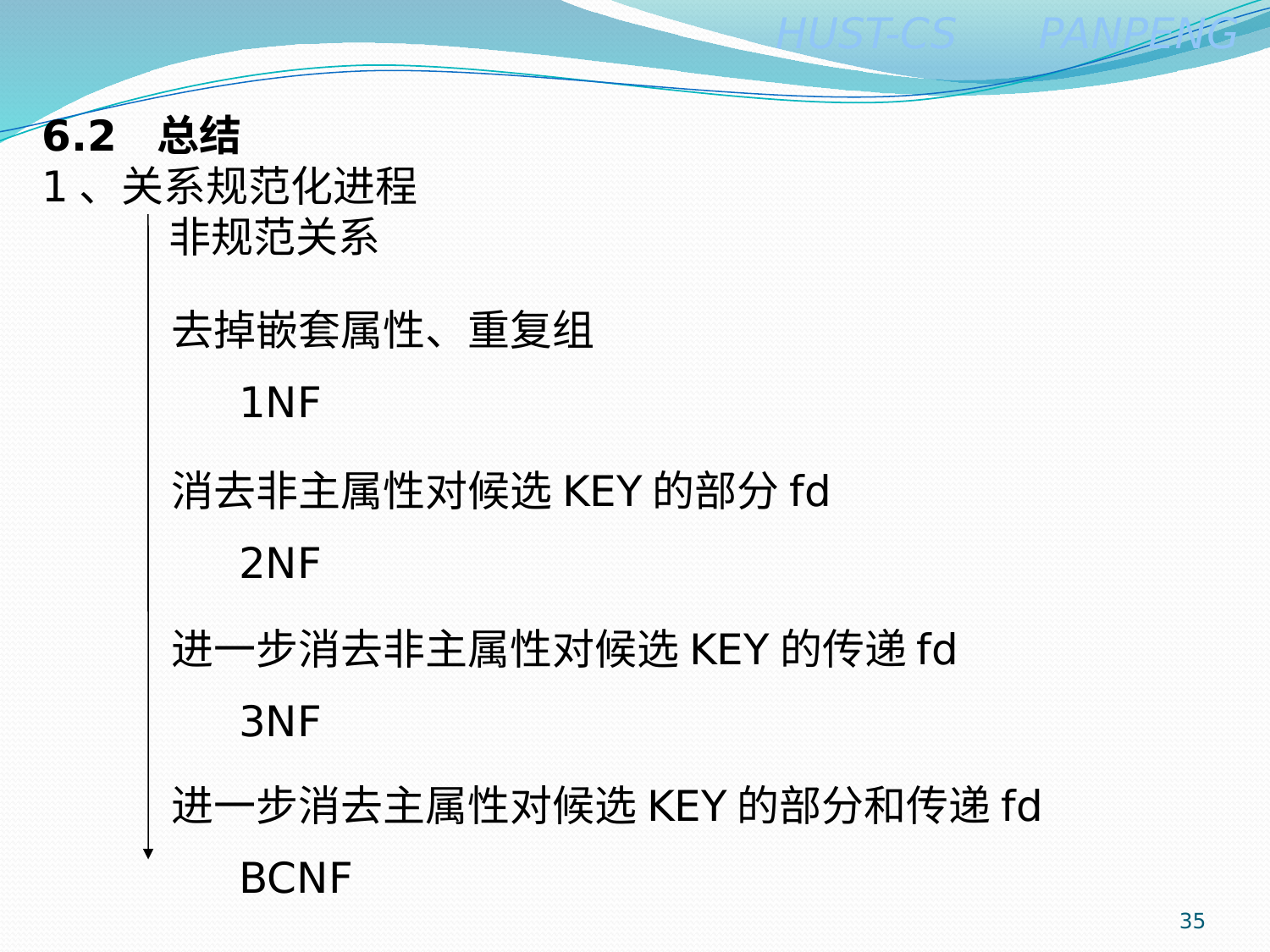

6.2  总结
1、关系规范化进程
	非规范关系

去掉嵌套属性、重复组
     1NF
消去非主属性对候选KEY的部分fd
     2NF
进一步消去非主属性对候选KEY的传递fd
     3NF
进一步消去主属性对候选KEY的部分和传递fd
     BCNF
35